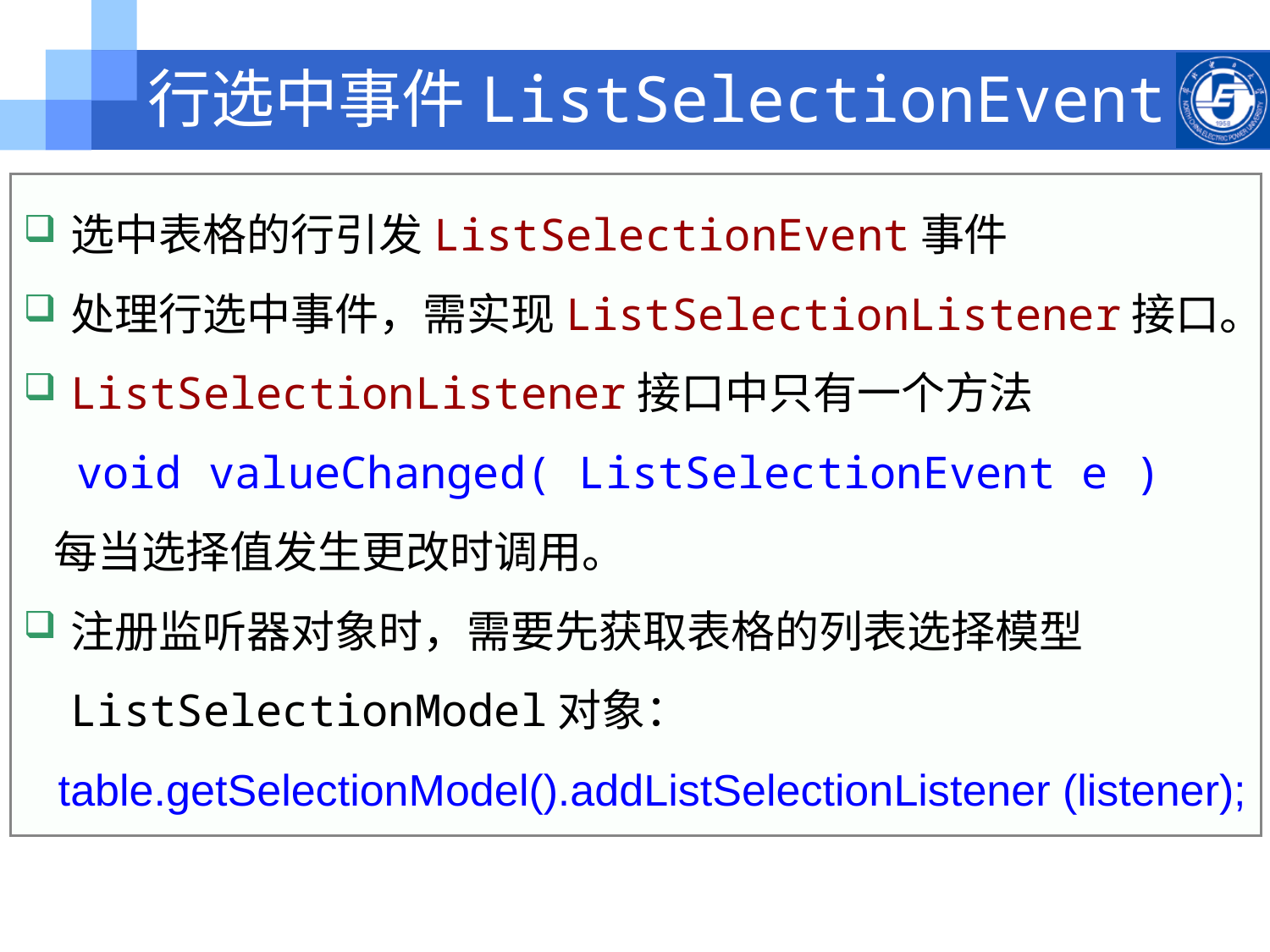

# 行选中事件ListSelectionEvent
选中表格的行引发ListSelectionEvent事件
处理行选中事件，需实现ListSelectionListener接口。
ListSelectionListener接口中只有一个方法
  void valueChanged( ListSelectionEvent e )
  每当选择值发生更改时调用。
注册监听器对象时，需要先获取表格的列表选择模型ListSelectionModel对象：
table.getSelectionModel().addListSelectionListener (listener);